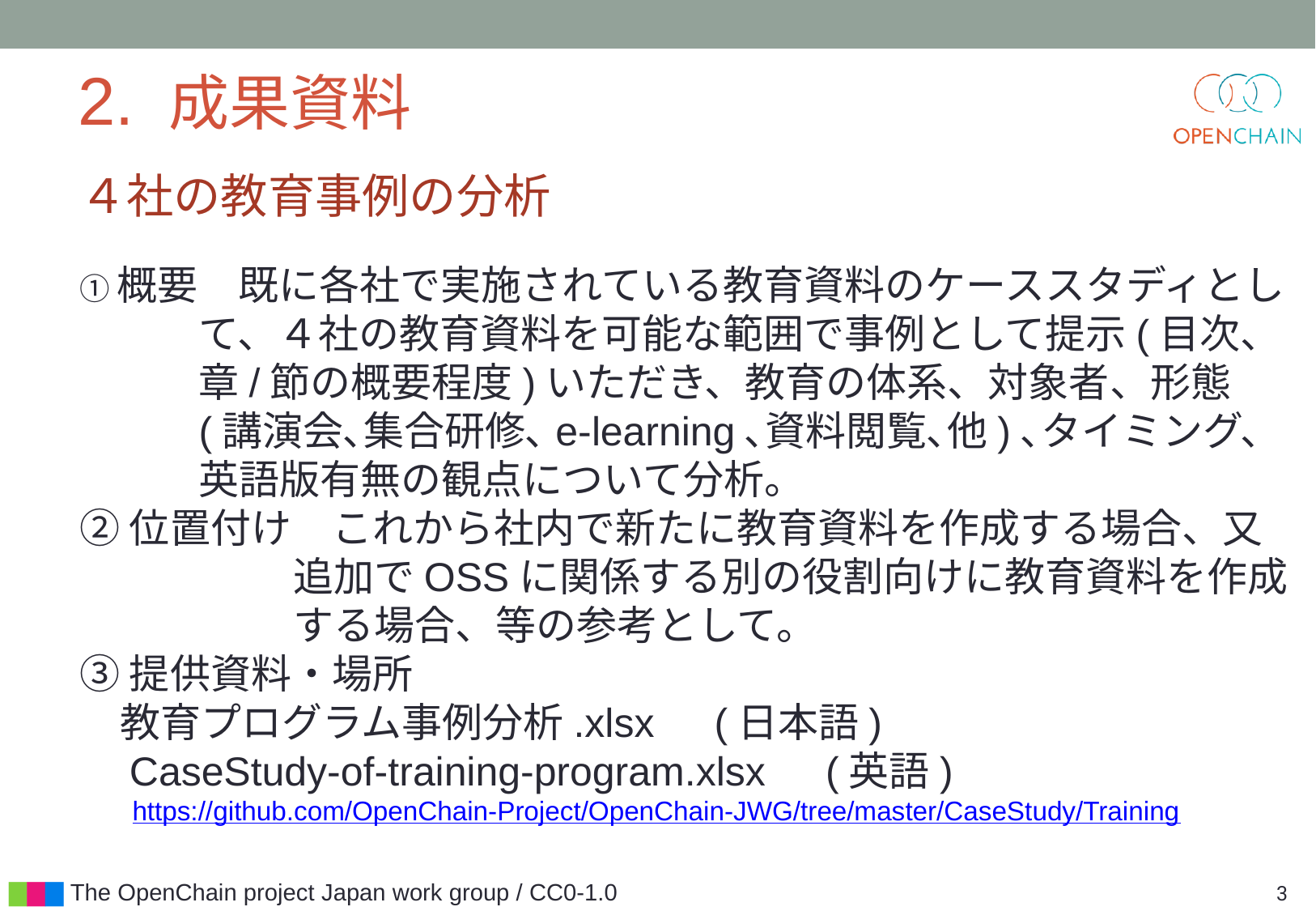

2. 成果資料
４社の教育事例の分析

①概要　既に各社で実施されている教育資料のケーススタディとして、４社の教育資料を可能な範囲で事例として提示(目次、章/節の概要程度)いただき、教育の体系、対象者、形態(講演会､集合研修､e-learning､資料閲覧､他)､タイミング、英語版有無の観点について分析。
②位置付け　これから社内で新たに教育資料を作成する場合、又追加でOSSに関係する別の役割向けに教育資料を作成する場合、等の参考として。
③提供資料・場所
　教育プログラム事例分析.xlsx　(日本語)
　CaseStudy-of-training-program.xlsx　(英語)
　　https://github.com/OpenChain-Project/OpenChain-JWG/tree/master/CaseStudy/Training

3